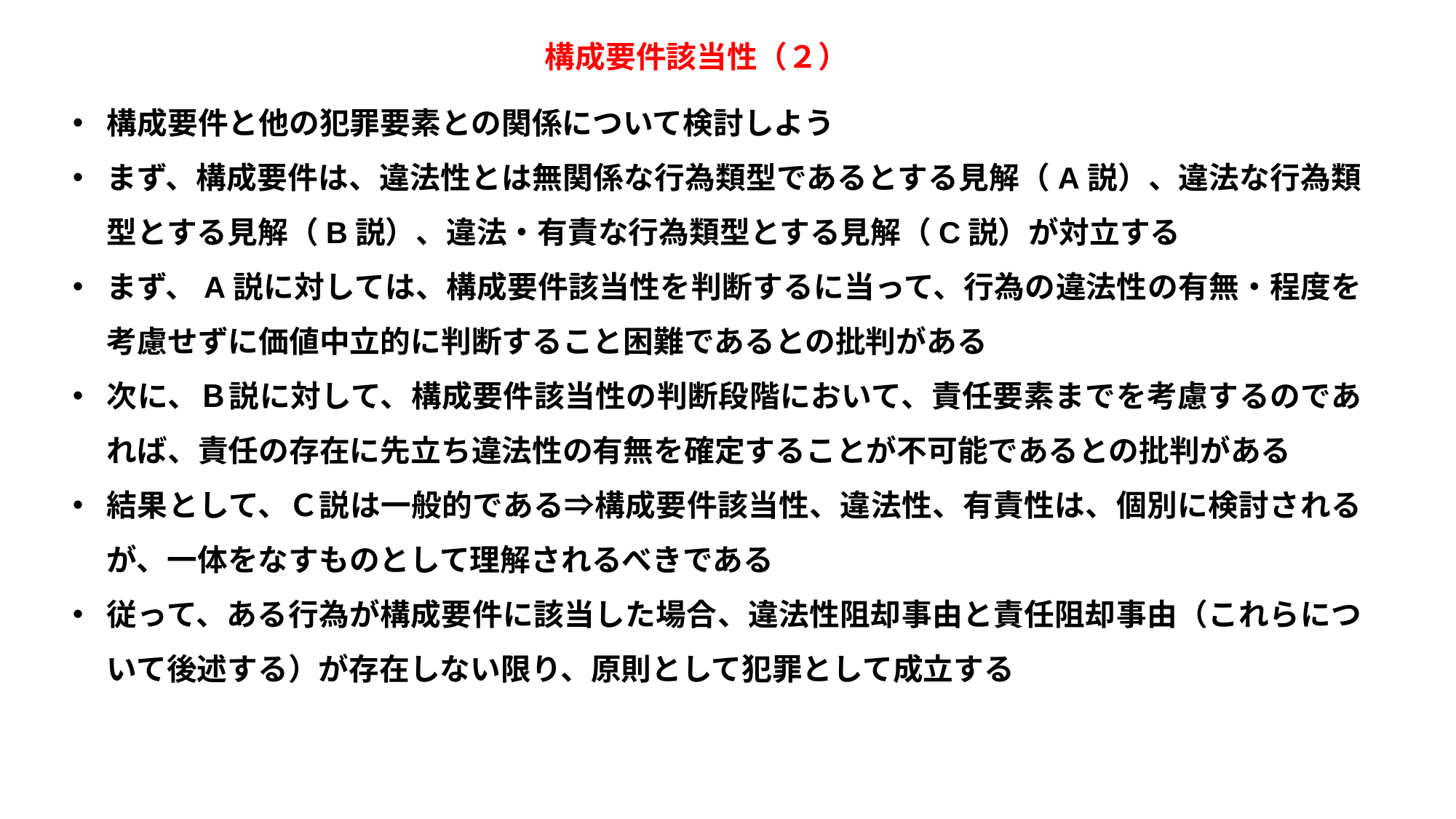

構成要件該当性（２）
構成要件と他の犯罪要素との関係について検討しよう
まず、構成要件は、違法性とは無関係な行為類型であるとする見解（A説）、違法な行為類型とする見解（B説）、違法・有責な行為類型とする見解（C説）が対立する
まず、A説に対しては、構成要件該当性を判断するに当って、行為の違法性の有無・程度を考慮せずに価値中立的に判断すること困難であるとの批判がある
次に、Ｂ説に対して、構成要件該当性の判断段階において、責任要素までを考慮するのであれば、責任の存在に先立ち違法性の有無を確定することが不可能であるとの批判がある
結果として、Ｃ説は一般的である⇒構成要件該当性、違法性、有責性は、個別に検討されるが、一体をなすものとして理解されるべきである
従って、ある行為が構成要件に該当した場合、違法性阻却事由と責任阻却事由（これらについて後述する）が存在しない限り、原則として犯罪として成立する